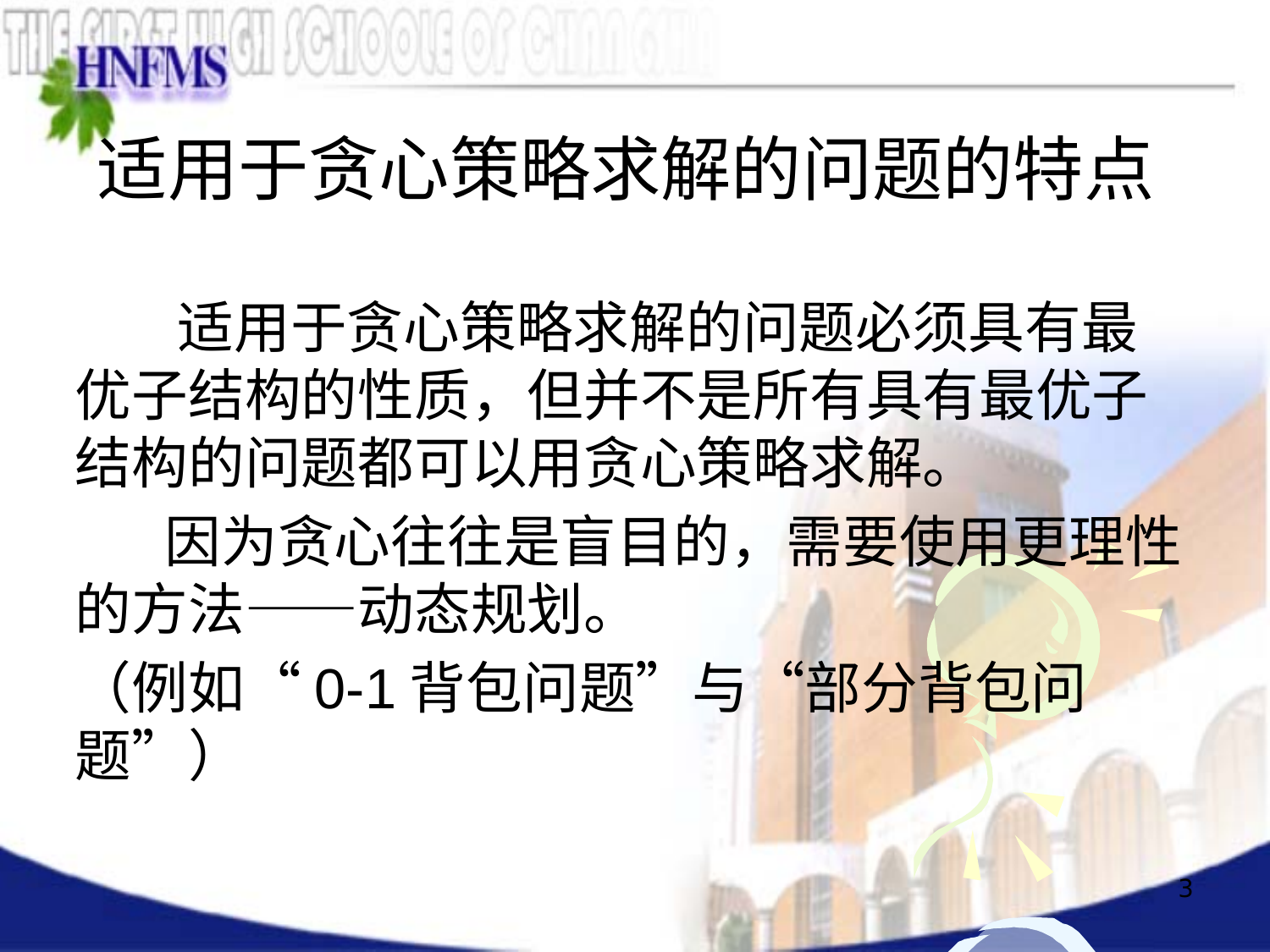

# 适用于贪心策略求解的问题的特点
       适用于贪心策略求解的问题必须具有最优子结构的性质，但并不是所有具有最优子结构的问题都可以用贪心策略求解。
      因为贪心往往是盲目的，需要使用更理性的方法——动态规划。
（例如“0-1背包问题”与“部分背包问题”）
3